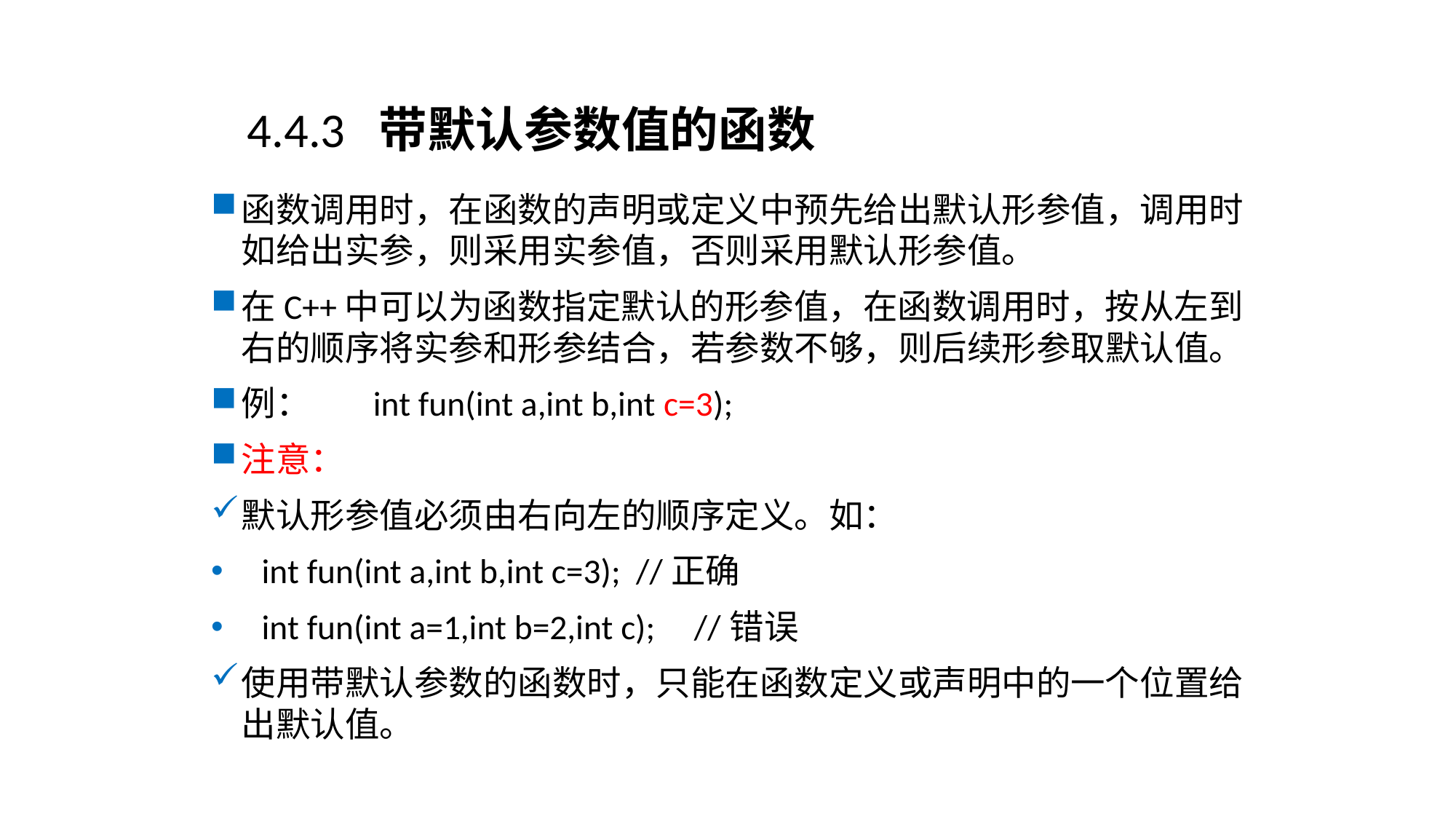

# 4.4.3  带默认参数值的函数
函数调用时，在函数的声明或定义中预先给出默认形参值，调用时如给出实参，则采用实参值，否则采用默认形参值。
在C++中可以为函数指定默认的形参值，在函数调用时，按从左到右的顺序将实参和形参结合，若参数不够，则后续形参取默认值。
例：       int fun(int a,int b,int c=3);
注意：
默认形参值必须由右向左的顺序定义。如：
     int fun(int a,int b,int c=3);  //正确
     int fun(int a=1,int b=2,int c);     //错误
使用带默认参数的函数时，只能在函数定义或声明中的一个位置给出默认值。